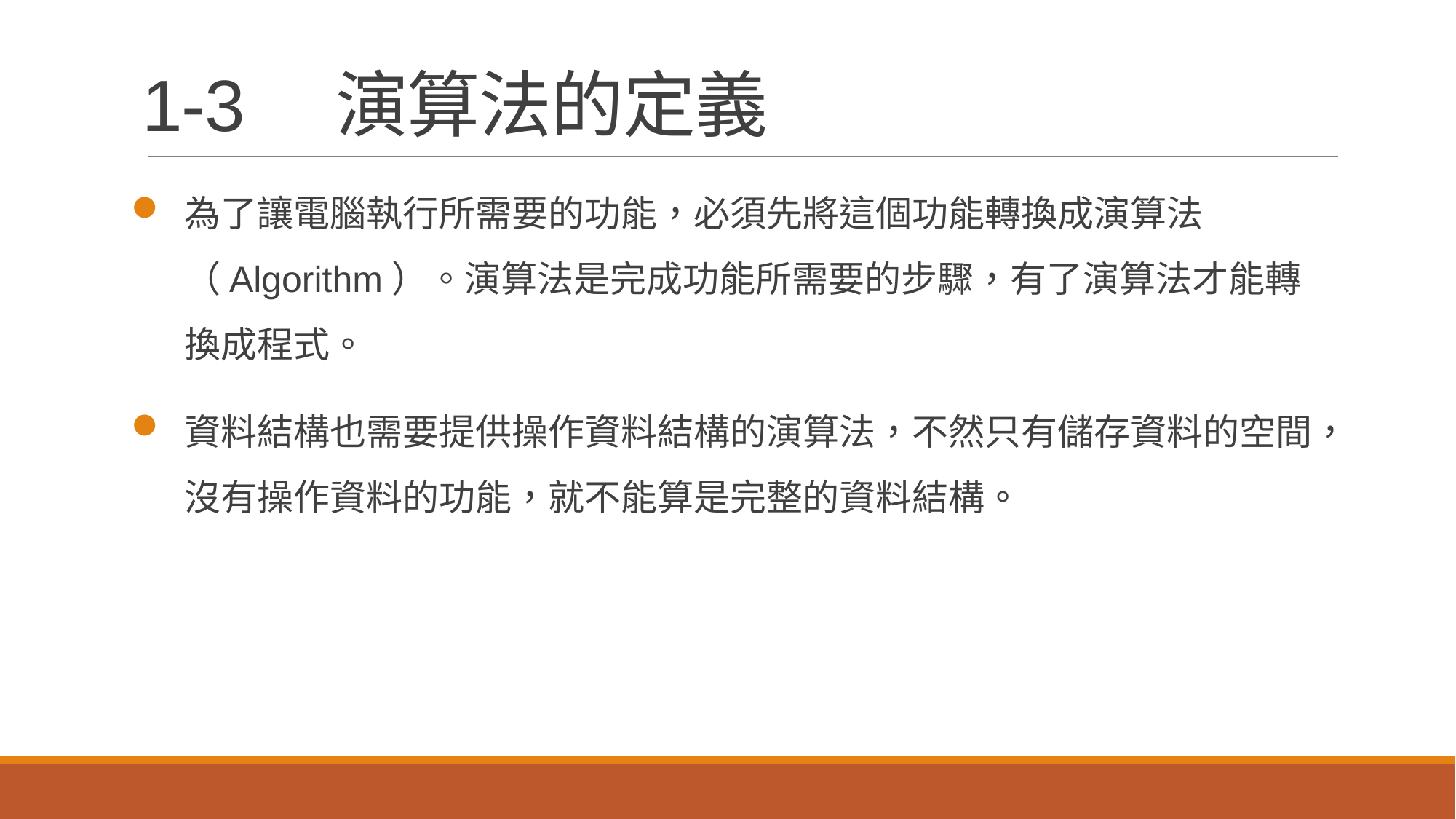

# 1-3　演算法的定義
為了讓電腦執行所需要的功能，必須先將這個功能轉換成演算法（Algorithm）。演算法是完成功能所需要的步驟，有了演算法才能轉換成程式。
資料結構也需要提供操作資料結構的演算法，不然只有儲存資料的空間，沒有操作資料的功能，就不能算是完整的資料結構。